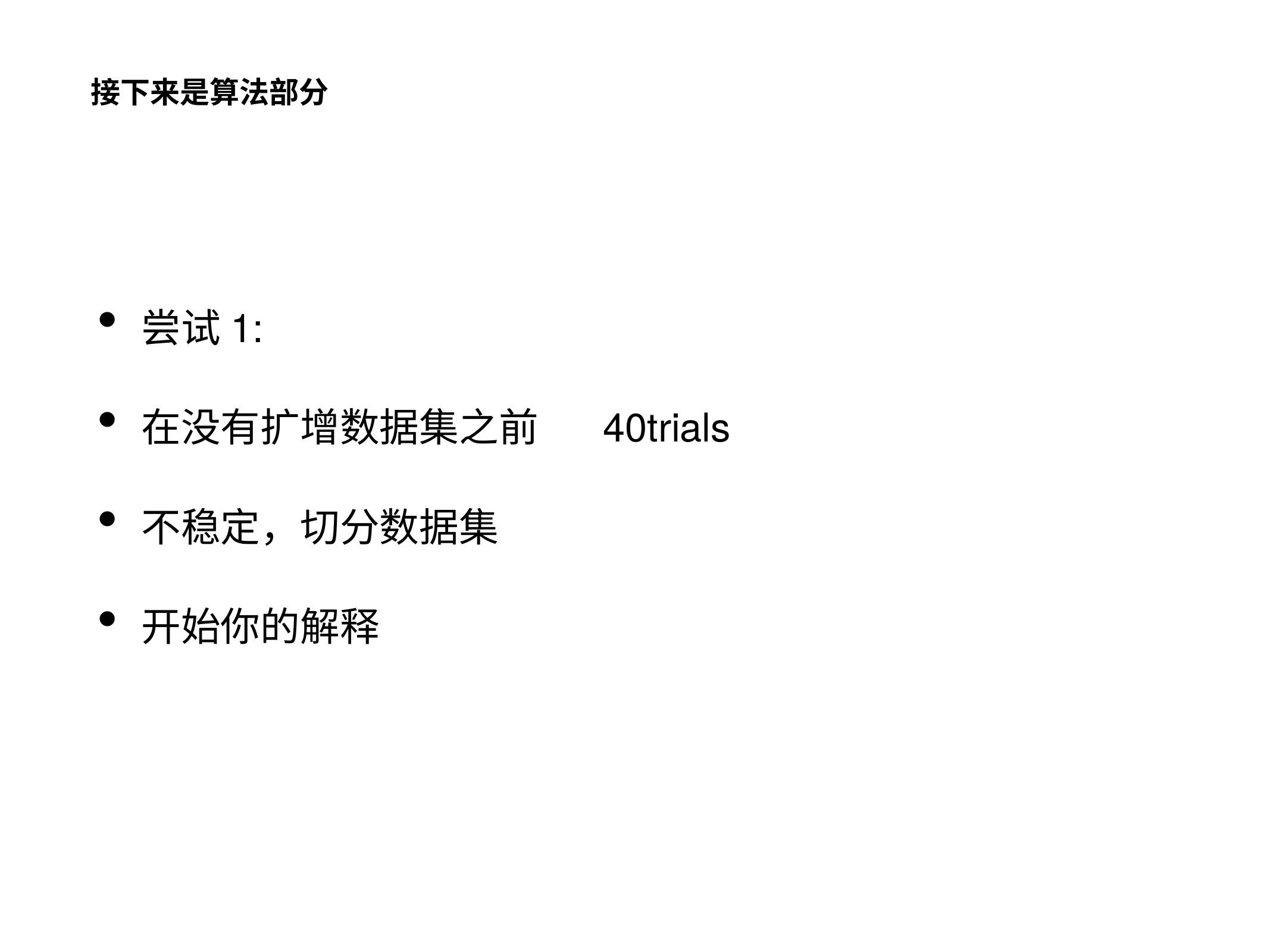

接下来是算法部分
尝试1:
在没有扩增数据集之前     40trials
不稳定，切分数据集
开始你的解释